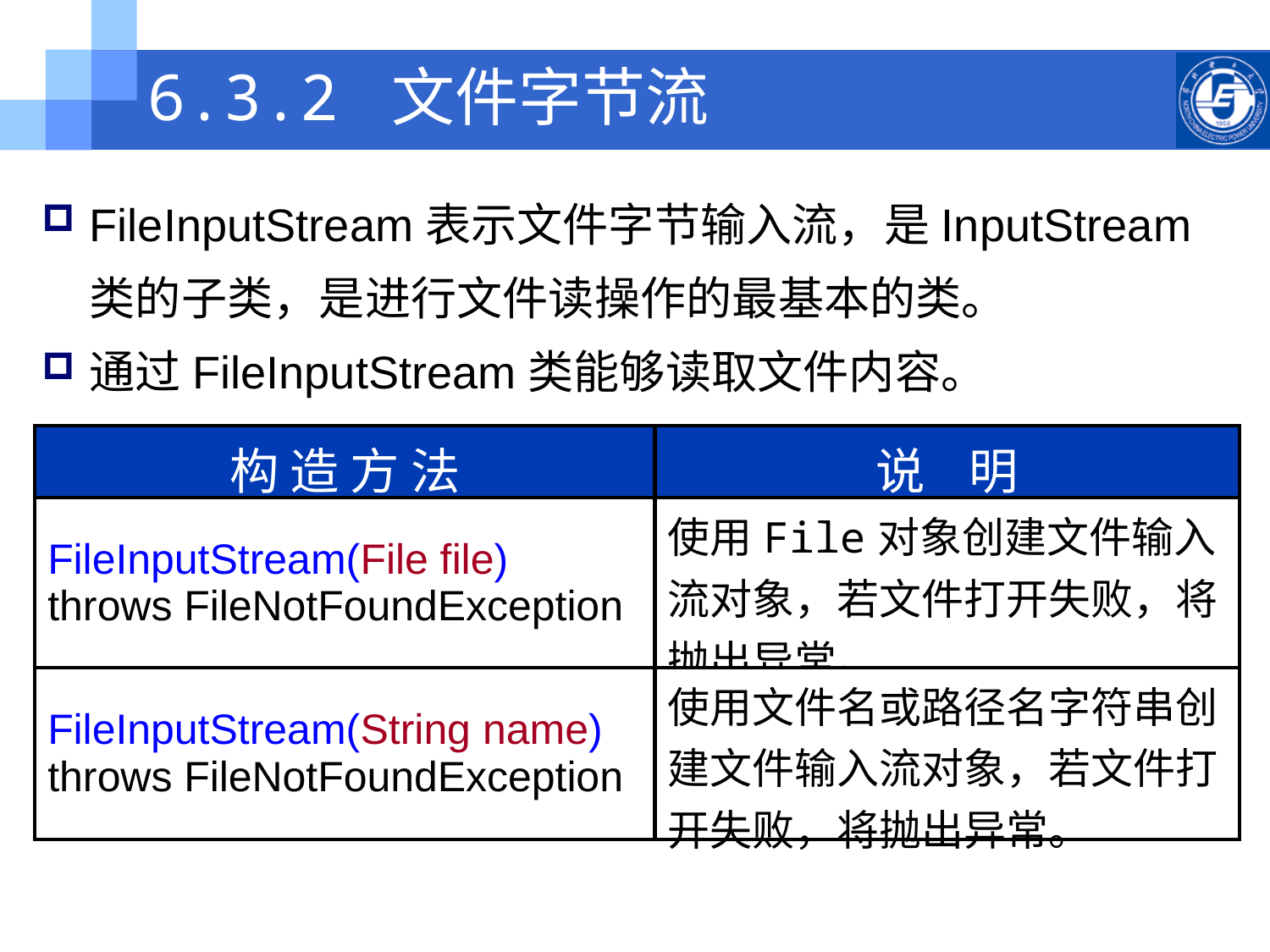

6.3.2 文件字节流
FileInputStream表示文件字节输入流，是InputStream类的子类，是进行文件读操作的最基本的类。
通过FileInputStream类能够读取文件内容。
| 构 造 方 法 | 说 明 |
| --- | --- |
| FileInputStream(File file) throws FileNotFoundException | 使用File对象创建文件输入流对象，若文件打开失败，将抛出异常。 |
| FileInputStream(String name) throws FileNotFoundException | 使用文件名或路径名字符串创建文件输入流对象，若文件打开失败，将抛出异常。 |